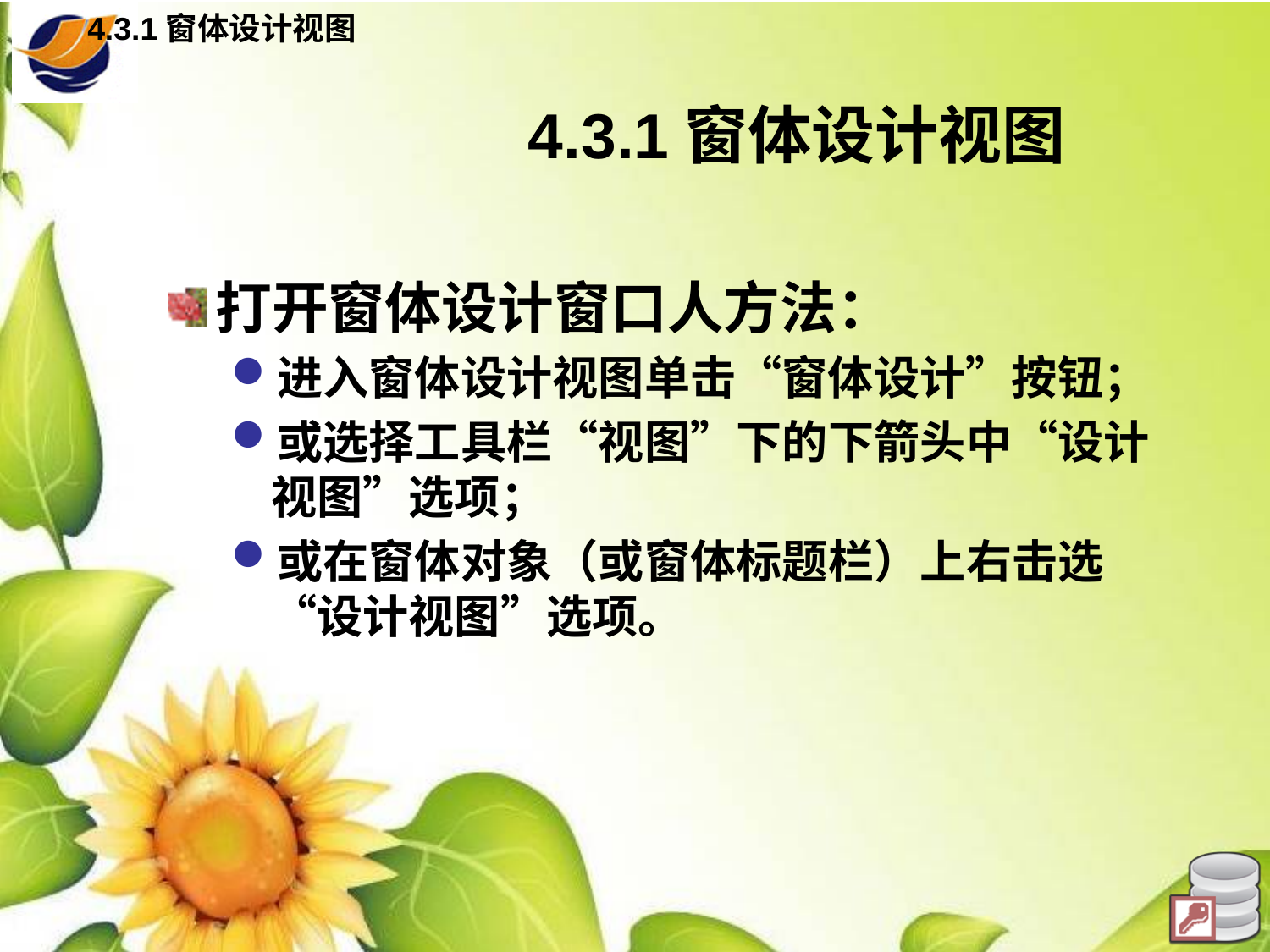

4.3.1窗体设计视图
# 4.3.1窗体设计视图
打开窗体设计窗口人方法：
进入窗体设计视图单击“窗体设计”按钮；
或选择工具栏“视图”下的下箭头中“设计视图”选项；
或在窗体对象（或窗体标题栏）上右击选 “设计视图”选项。